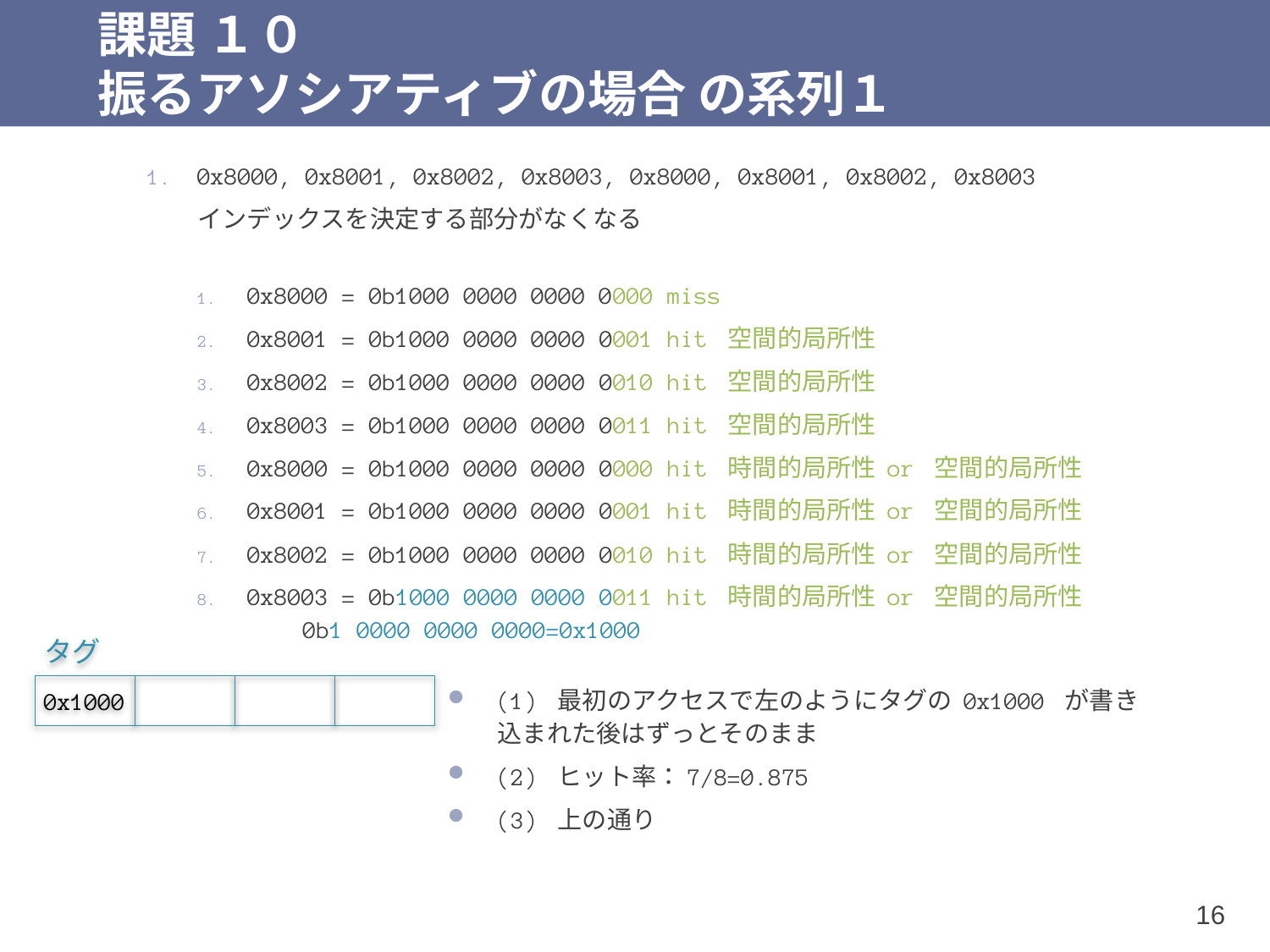

# 課題 １０ 振るアソシアティブの場合 の系列１
0x8000, 0x8001, 0x8002, 0x8003, 0x8000, 0x8001, 0x8002, 0x8003
インデックスを決定する部分がなくなる
0x8000 = 0b1000 0000 0000 0000 miss
0x8001 = 0b1000 0000 0000 0001 hit 空間的局所性
0x8002 = 0b1000 0000 0000 0010 hit 空間的局所性
0x8003 = 0b1000 0000 0000 0011 hit 空間的局所性
0x8000 = 0b1000 0000 0000 0000 hit 時間的局所性 or 空間的局所性
0x8001 = 0b1000 0000 0000 0001 hit 時間的局所性 or 空間的局所性
0x8002 = 0b1000 0000 0000 0010 hit 時間的局所性 or 空間的局所性
0x8003 = 0b1000 0000 0000 0011 hit 時間的局所性 or 空間的局所性
         0b1 0000 0000 0000=0x1000

タグ
0x1000

(1) 最初のアクセスで左のようにタグの 0x1000 が書き込まれた後はずっとそのまま
(2) ヒット率：7/8=0.875
(3) 上の通り